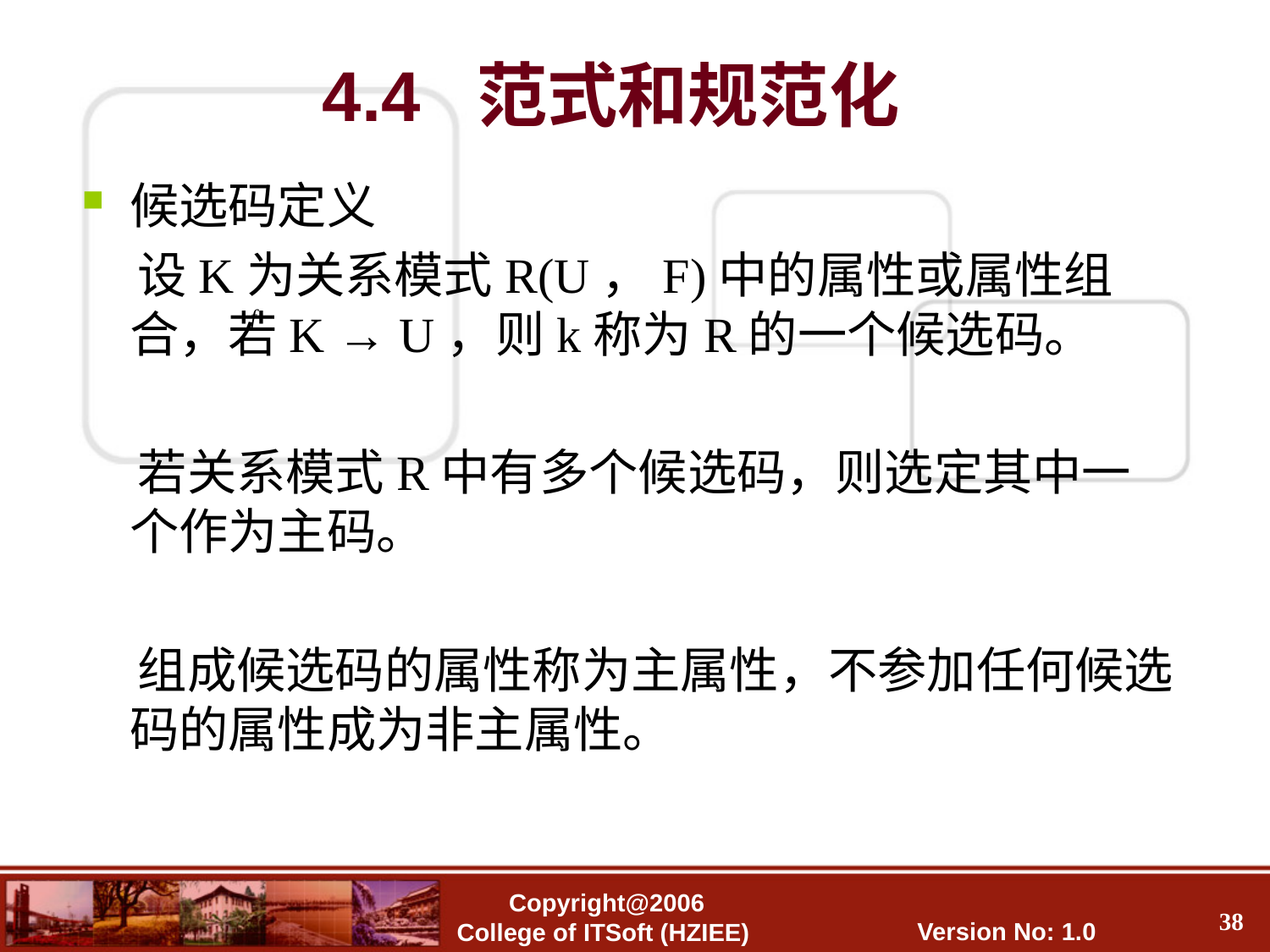

4.4  范式和规范化
候选码定义
    设K为关系模式R(U，F)中的属性或属性组合，若K → U，则k称为R的一个候选码。

    若关系模式R中有多个候选码，则选定其中一个作为主码。

    组成候选码的属性称为主属性，不参加任何候选码的属性成为非主属性。

f